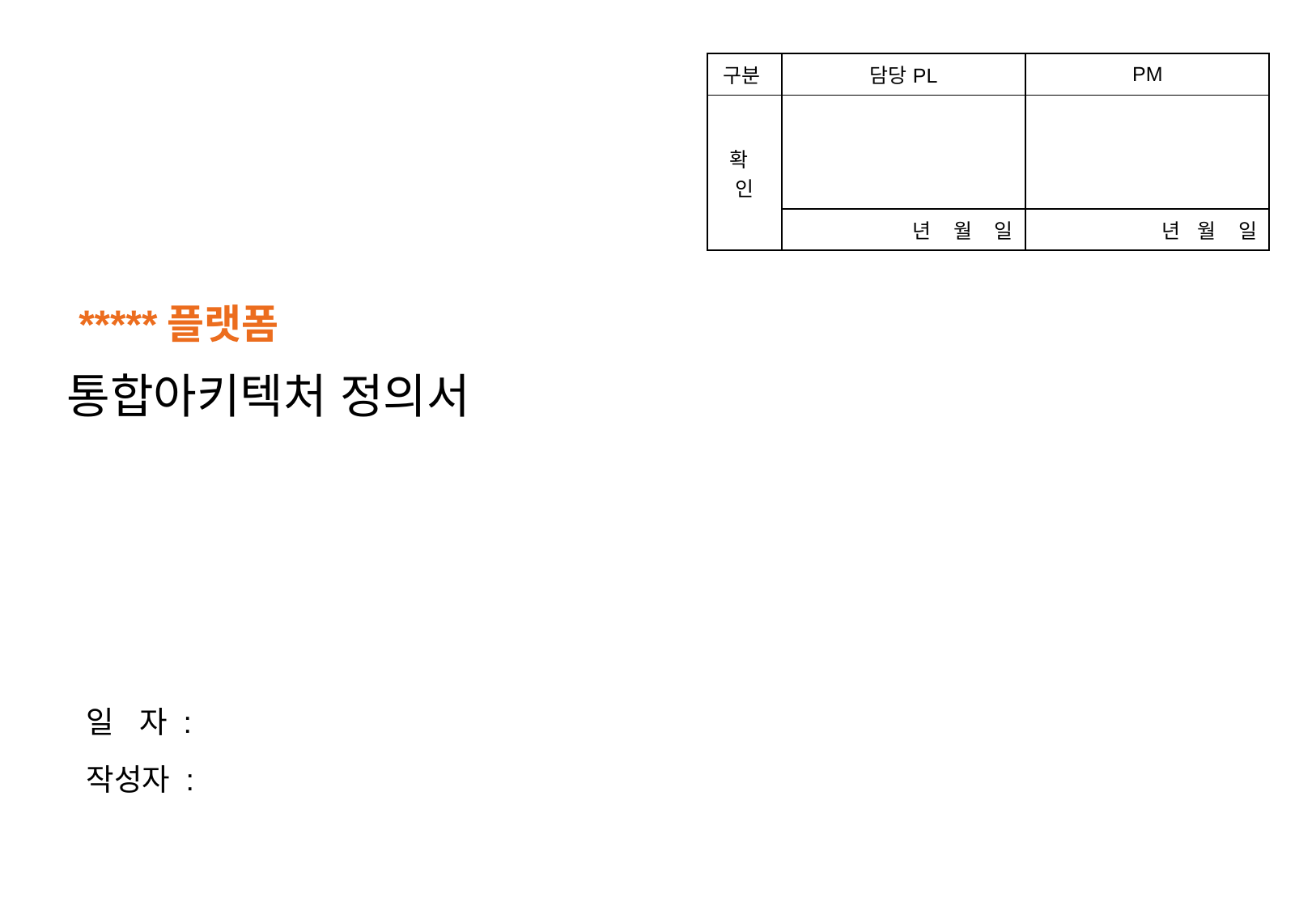

| 구분 | 담당PL | PM |
| --- | --- | --- |
| 확 인 |  |  |
|  | 년 월 일 | 년 월 일 |
*****플랫폼
통합아키텍처 정의서